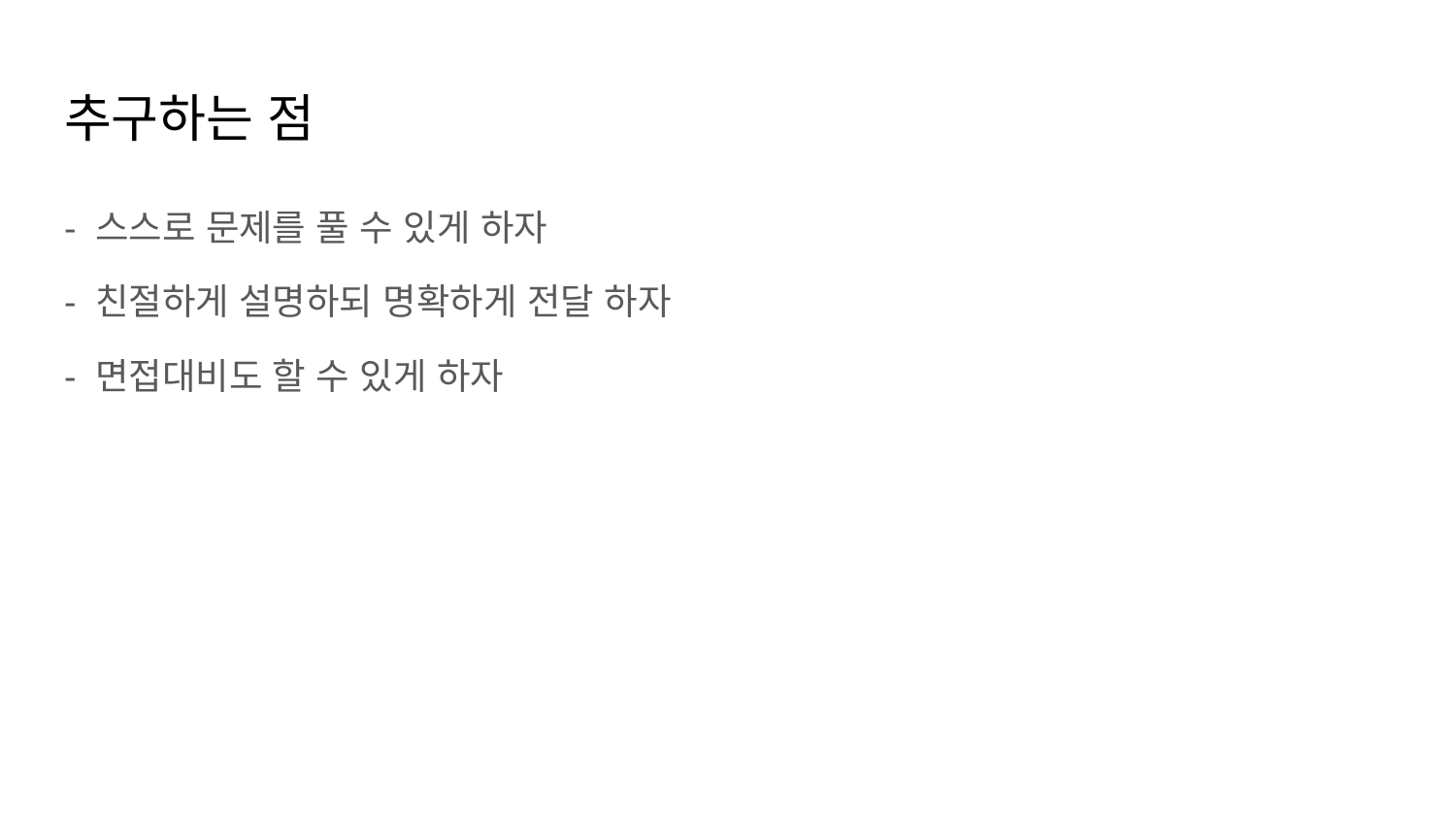

# 추구하는 점
- 스스로 문제를 풀 수 있게 하자
- 친절하게 설명하되 명확하게 전달 하자
- 면접대비도 할 수 있게 하자